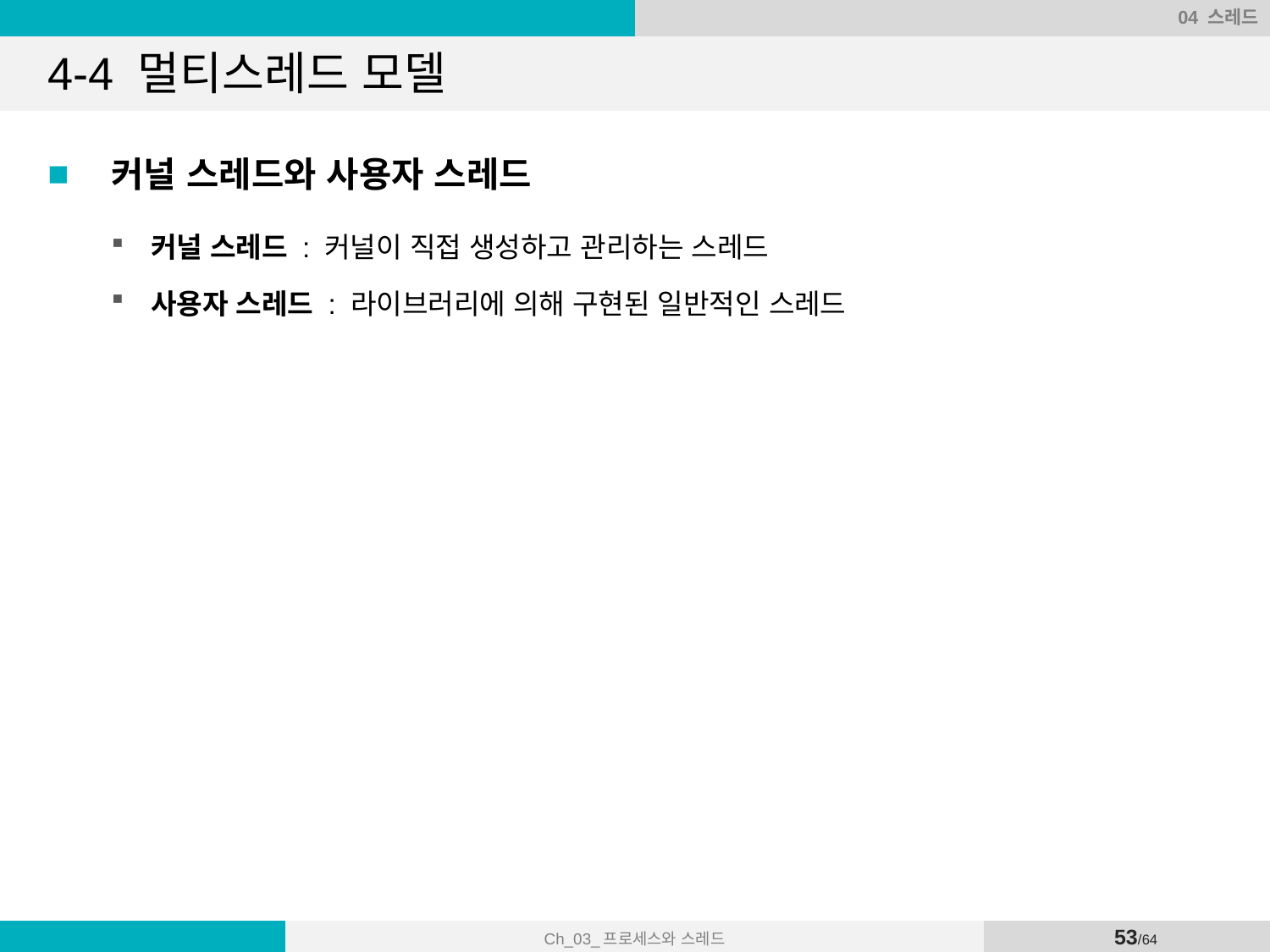

04 스레드
# 4-4 멀티스레드 모델
커널 스레드와 사용자 스레드

커널 스레드 : 커널이 직접 생성하고 관리하는 스레드
사용자 스레드 : 라이브러리에 의해 구현된 일반적인 스레드